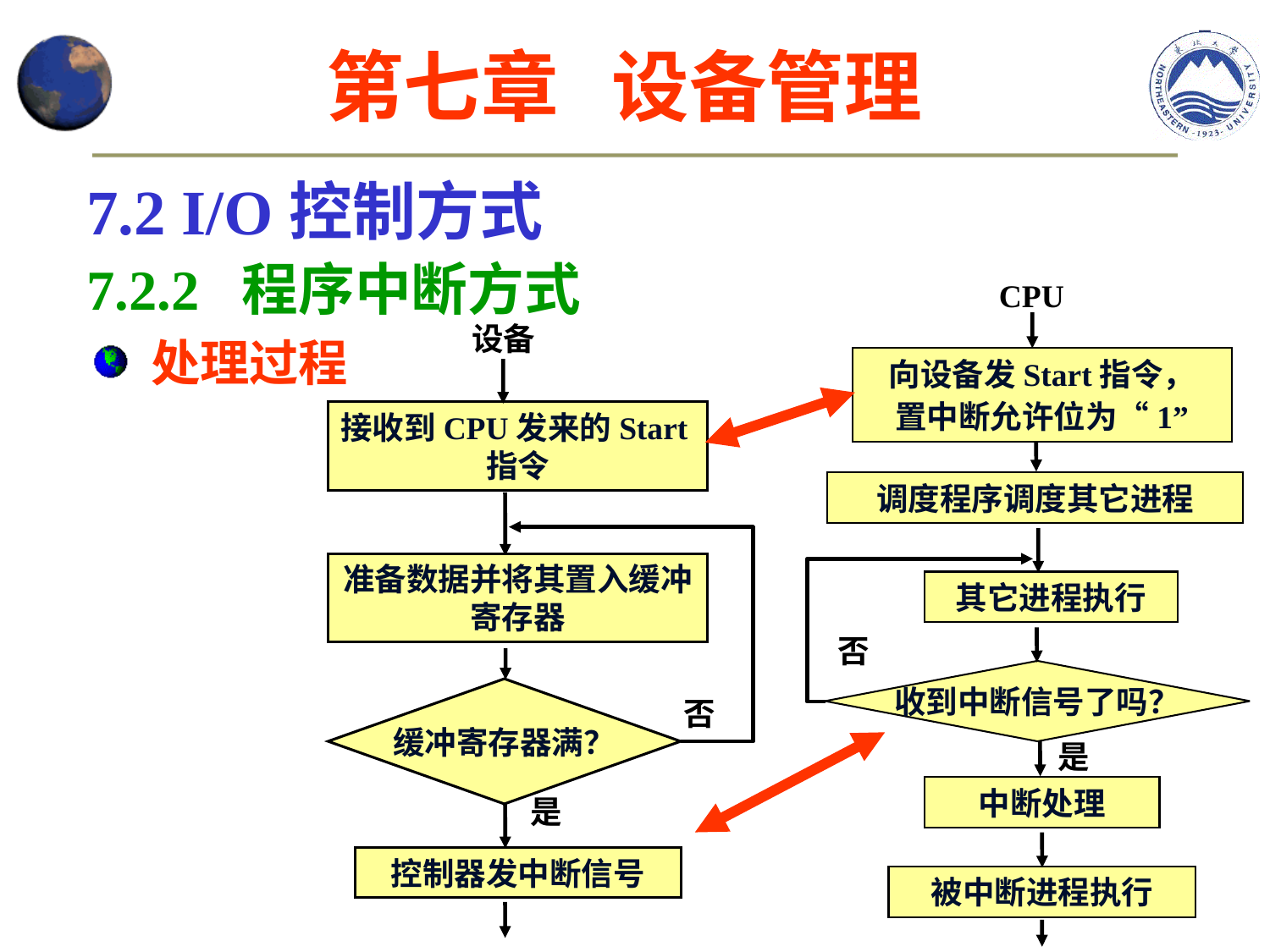

第七章   设备管理
7.2 I/O控制方式
7.2.2  程序中断方式
CPU
设备

 处理过程
向设备发Start指令，
置中断允许位为“1”

接收到CPU发来的Start指令

调度程序调度其它进程

准备数据并将其置入缓冲寄存器

其它进程执行
否

收到中断信号了吗？
缓冲寄存器满？
否
是

中断处理
是

控制器发中断信号
被中断进程执行